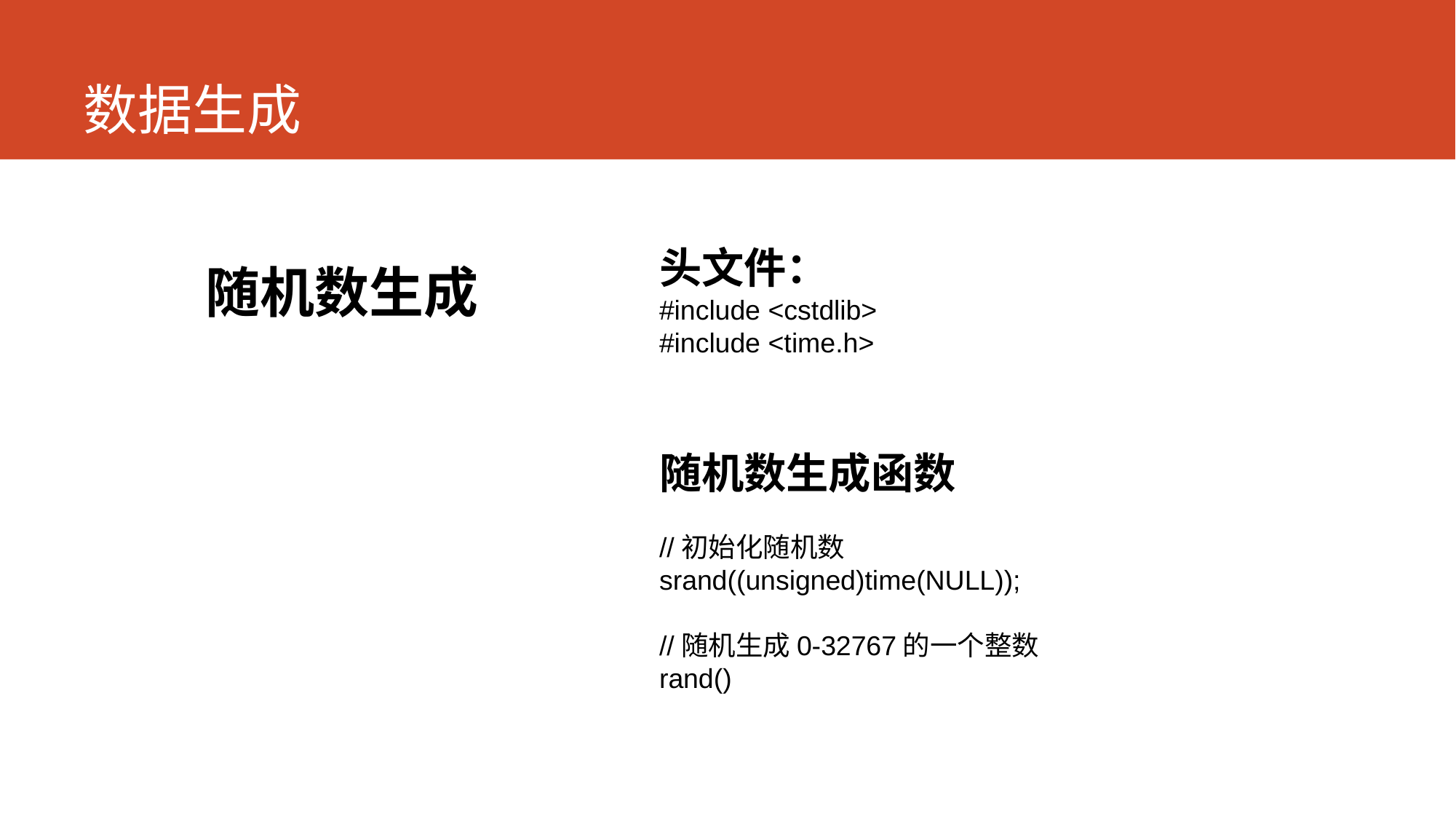

# 数据生成
头文件：
#include <cstdlib>
#include <time.h>
随机数生成
随机数生成函数

//初始化随机数
srand((unsigned)time(NULL));

//随机生成0-32767的一个整数
rand()